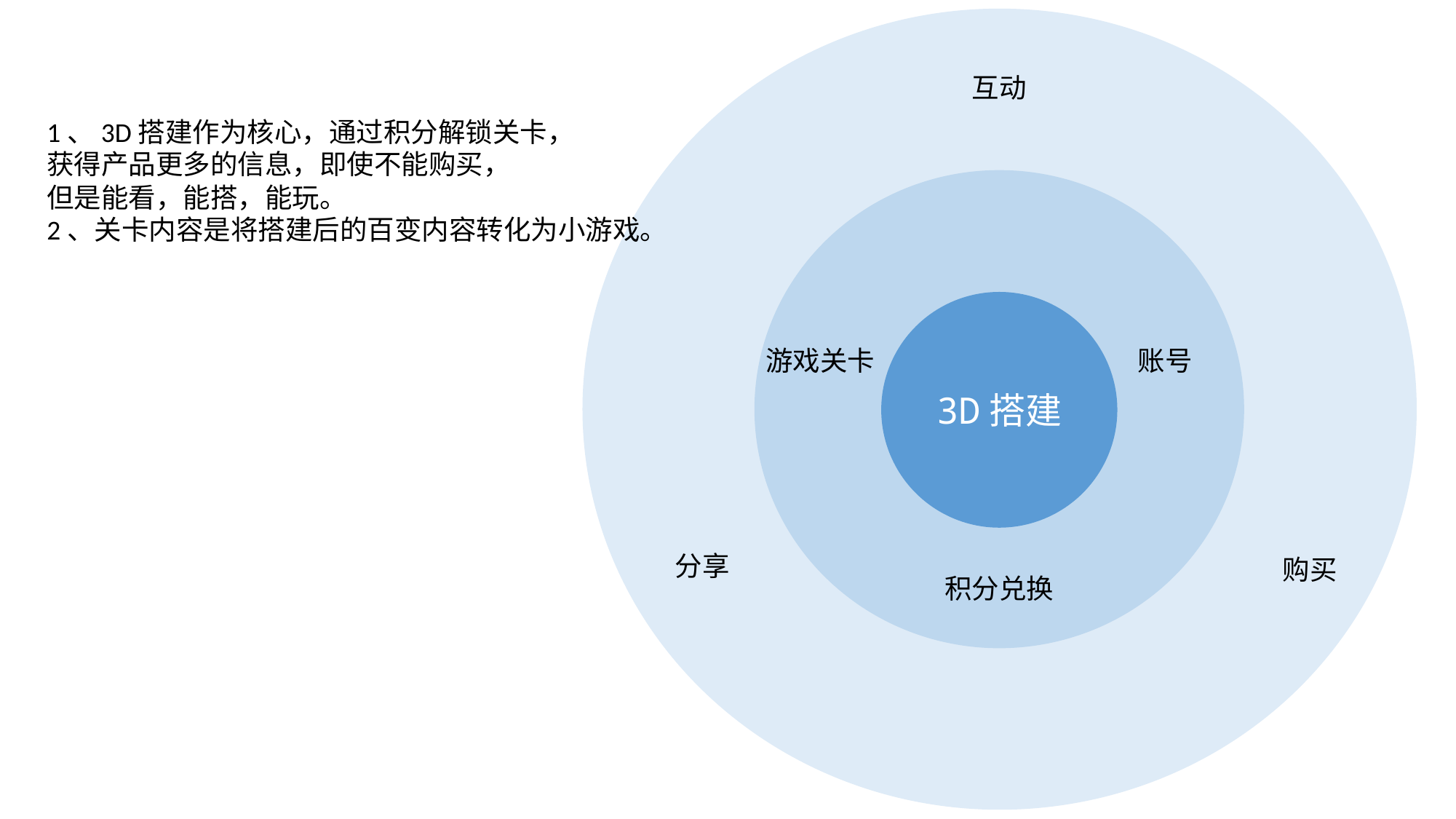

互动

3D搭建
游戏关卡
账号
分享
购买
积分兑换
1、3D搭建作为核心，通过积分解锁关卡，
获得产品更多的信息，即使不能购买，
但是能看，能搭，能玩。
2、关卡内容是将搭建后的百变内容转化为小游戏。